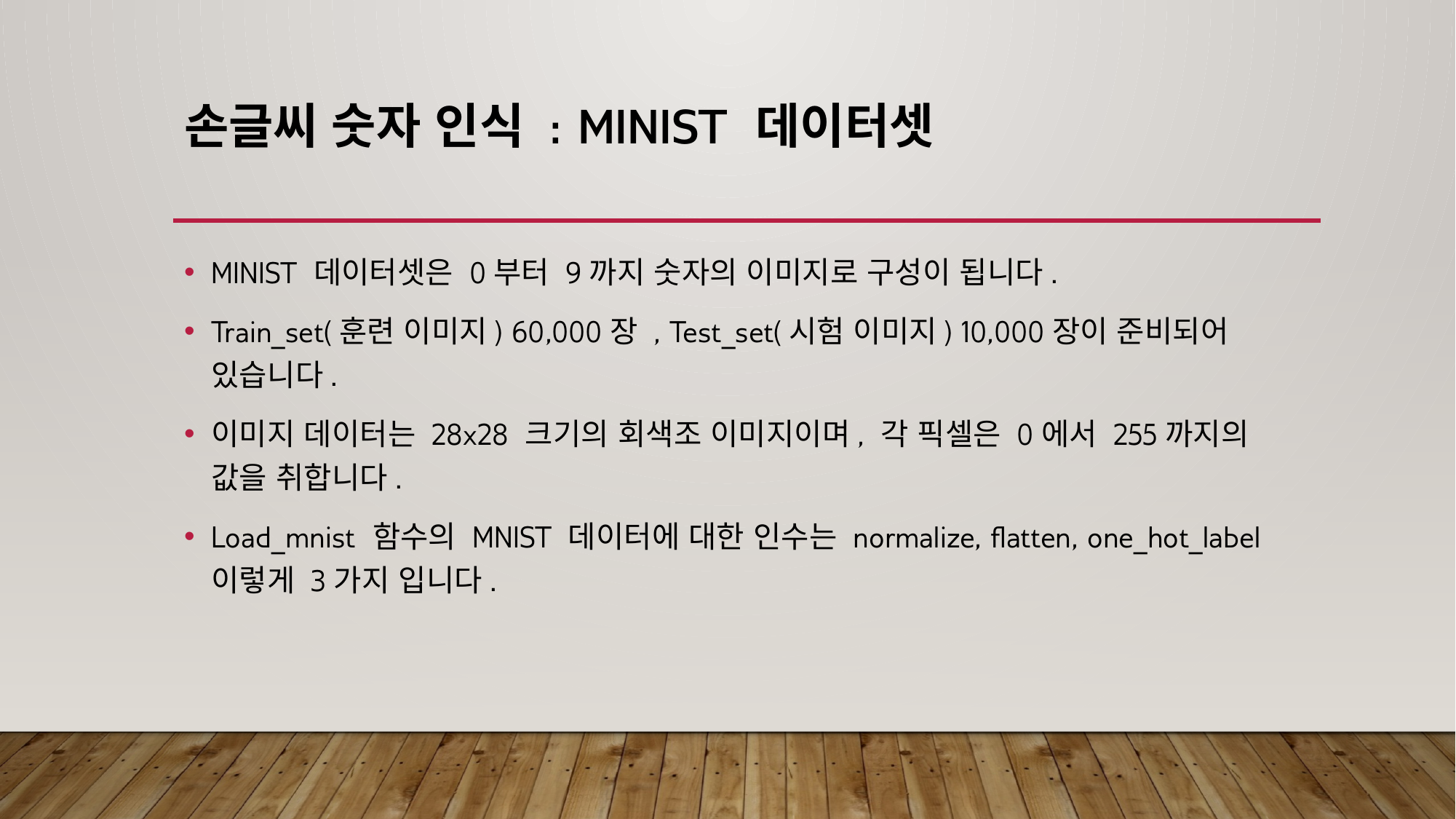

# 손글씨 숫자 인식 : MINIST 데이터셋
MINIST 데이터셋은 0부터 9까지 숫자의 이미지로 구성이 됩니다.
Train_set(훈련 이미지) 60,000장 , Test_set(시험 이미지) 10,000장이 준비되어 있습니다.
이미지 데이터는 28x28 크기의 회색조 이미지이며, 각 픽셀은 0에서 255까지의 값을 취합니다.
Load_mnist 함수의 MNIST 데이터에 대한 인수는 normalize, flatten, one_hot_label      이렇게 3가지 입니다.